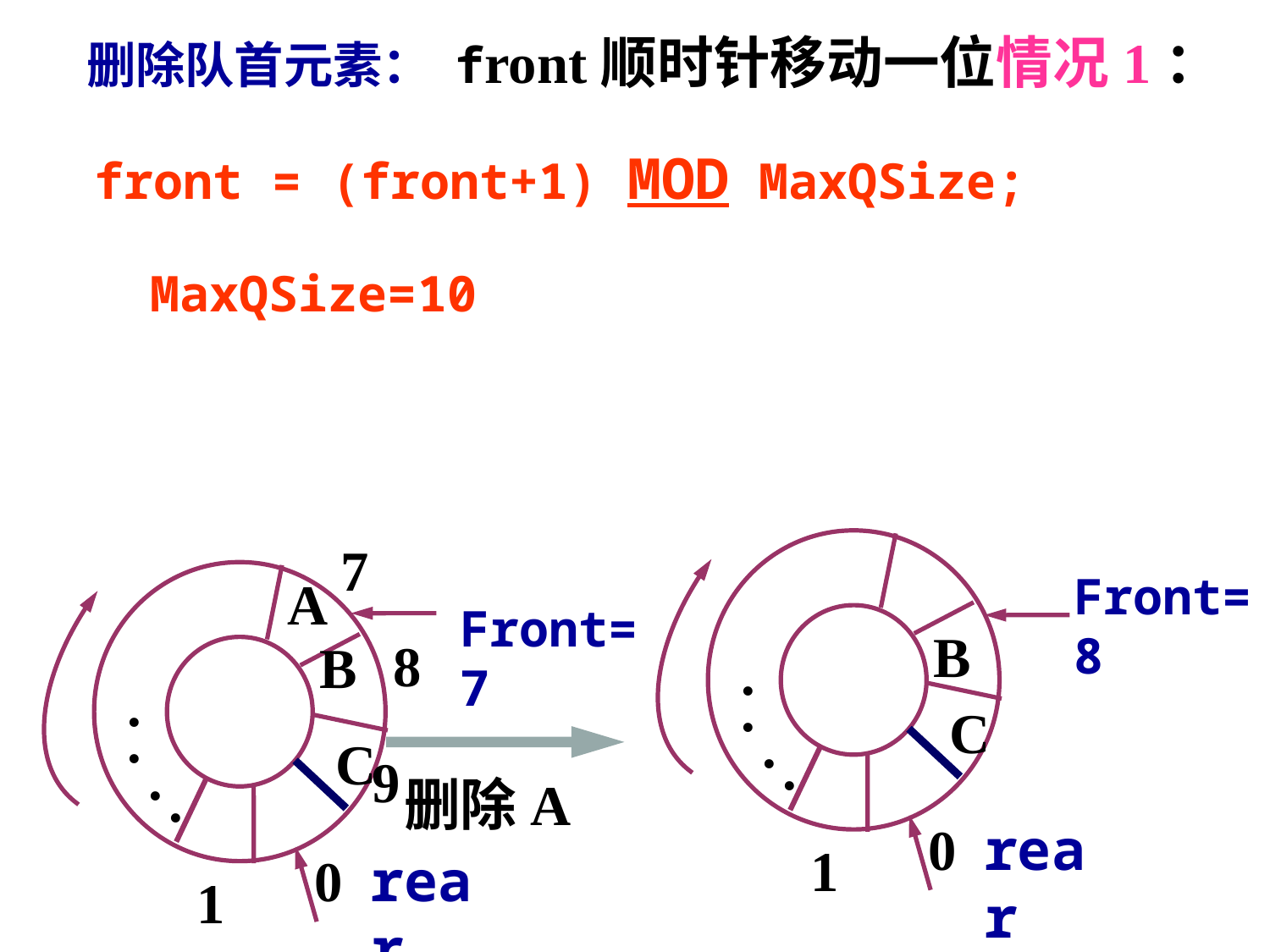

删除队首元素： front顺时针移动一位情况1：
front = (front+1) MOD MaxQSize;
MaxQSize=10
7

Front=8

.
.

C
.

.

0
rear

1

Front=7

.
.

C
.

.

0
rear

1

A

B

8
B
9

删除A